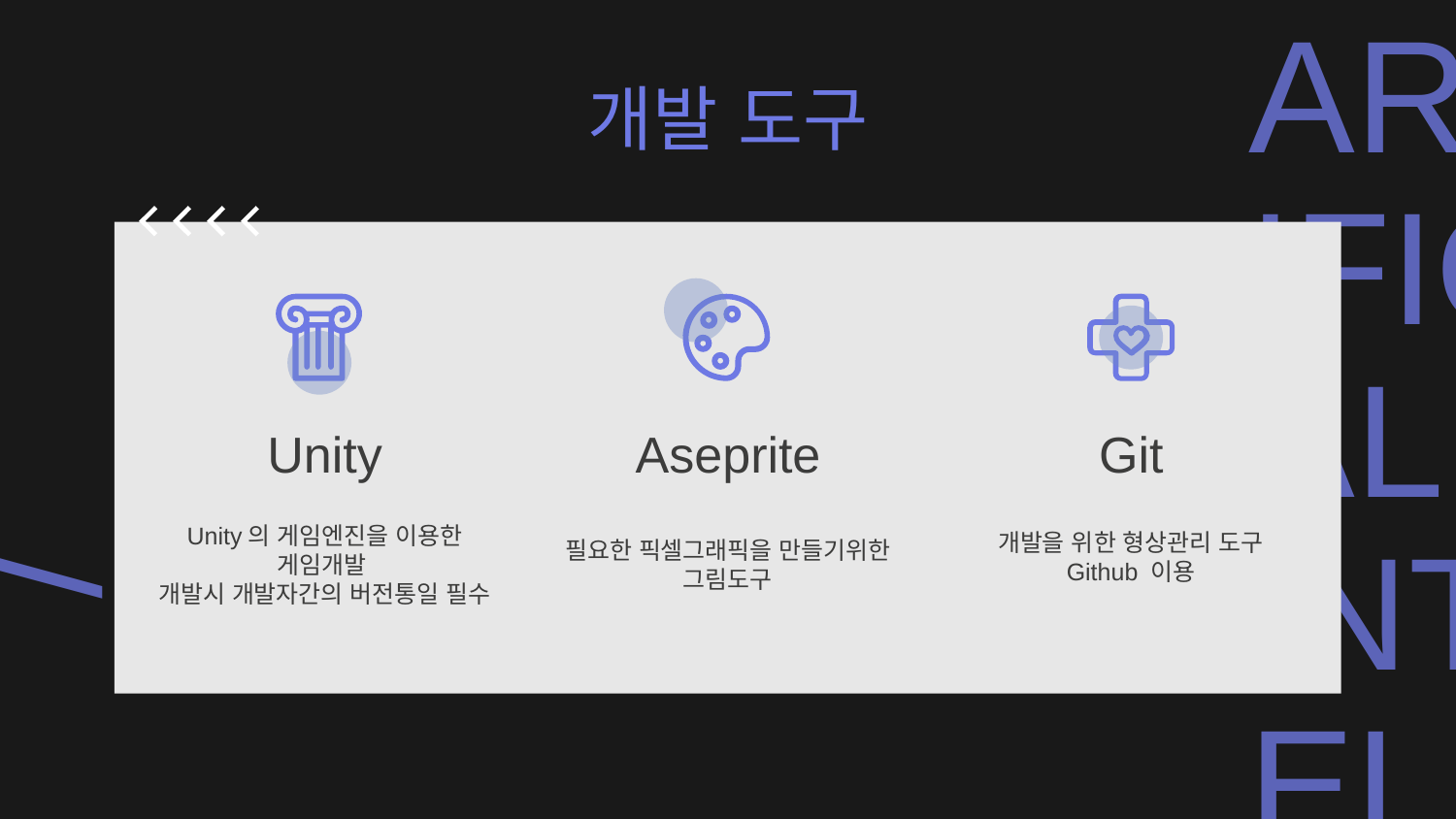

개발 도구

# Unity
Aseprite
Git
개발을 위한 형상관리 도구
Github 이용
Unity의 게임엔진을 이용한 게임개발
개발시 개발자간의 버전통일 필수
필요한 픽셀그래픽을 만들기위한 그림도구